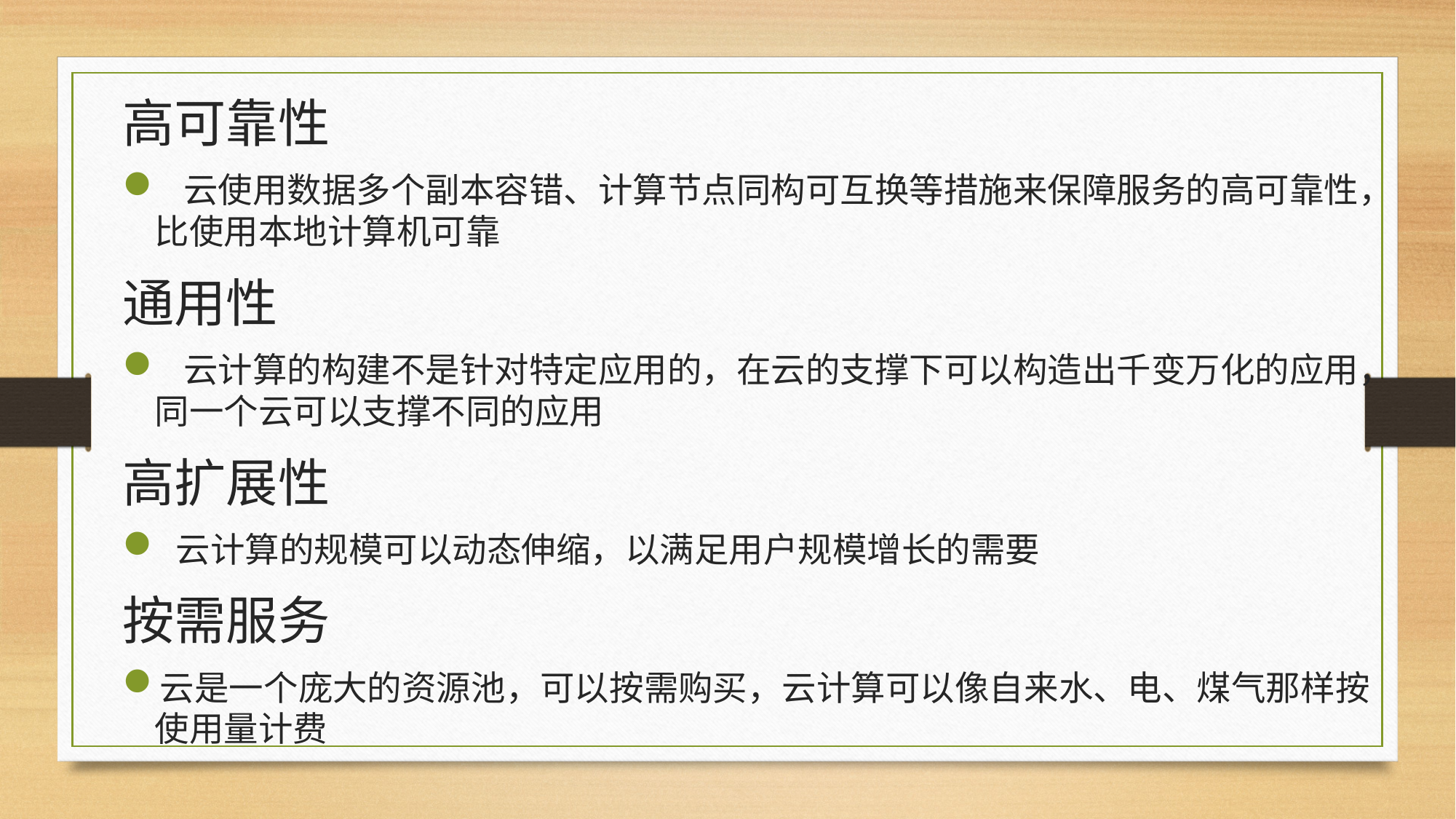

高可靠性
  云使用数据多个副本容错、计算节点同构可互换等措施来保障服务的高可靠性，比使用本地计算机可靠
通用性
  云计算的构建不是针对特定应用的，在云的支撑下可以构造出千变万化的应用，同一个云可以支撑不同的应用
高扩展性
 云计算的规模可以动态伸缩，以满足用户规模增长的需要
按需服务
云是一个庞大的资源池，可以按需购买，云计算可以像自来水、电、煤气那样按使用量计费